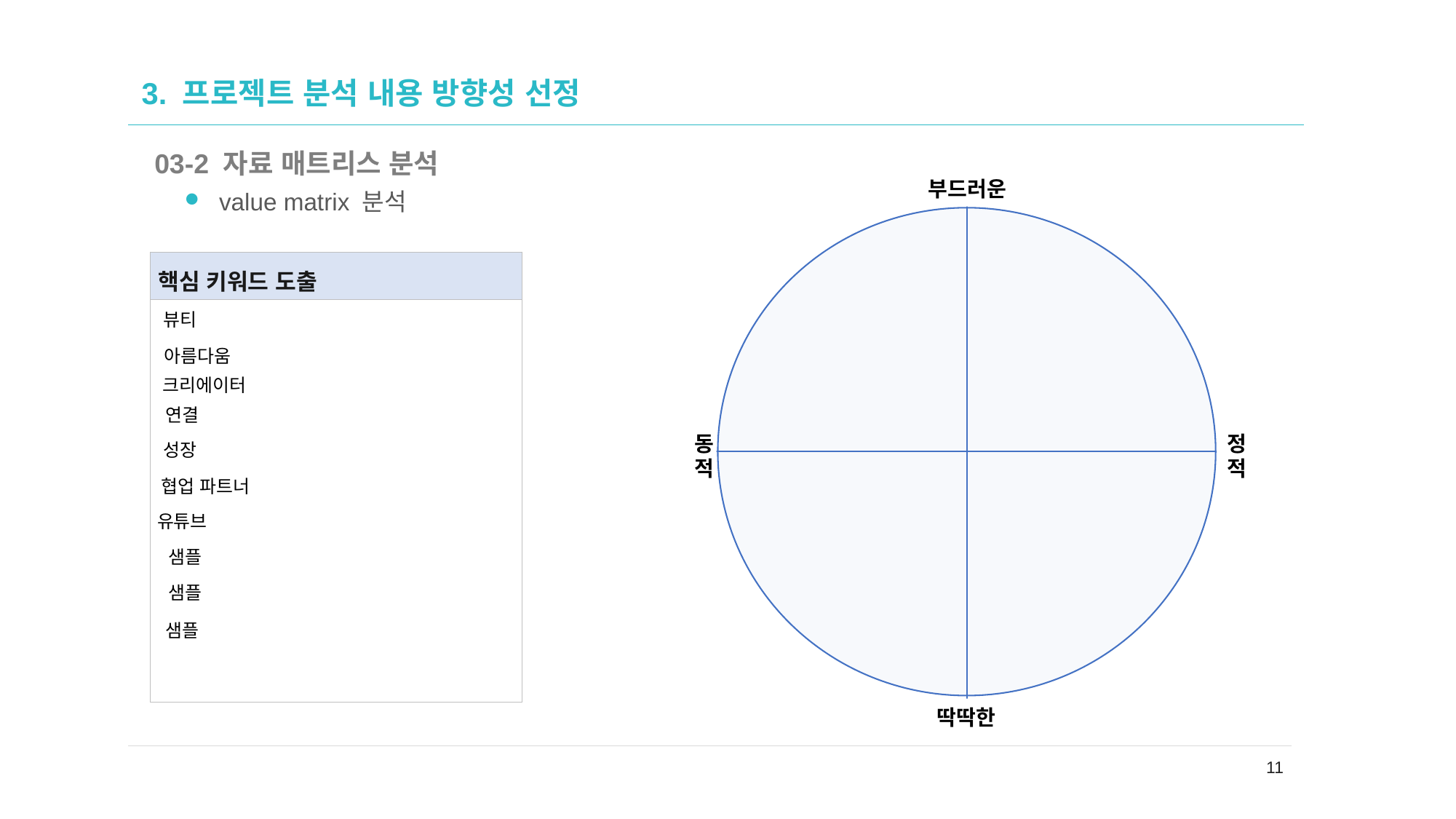

02
# 3. 프로젝트 분석 내용 방향성 선정
03-2 자료 매트리스 분석
value matrix 분석
| 핵심 키워드 도출 |
| --- |
|  |
뷰티
아름다움
크리에이터
연결
성장
협업 파트너
유튜브
샘플
샘플
샘플
11